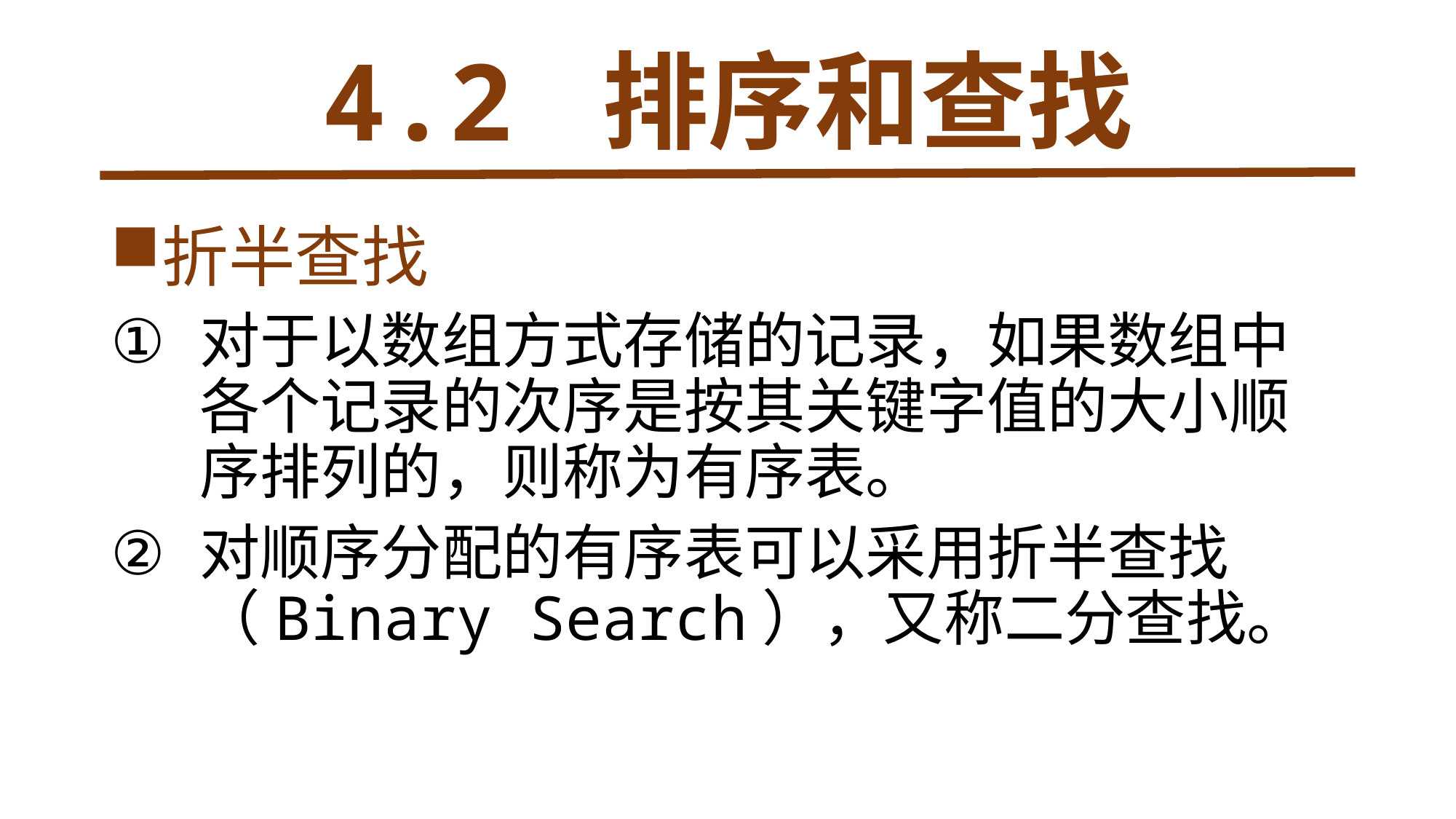

# 4.2 排序和查找
折半查找
对于以数组方式存储的记录，如果数组中各个记录的次序是按其关键字值的大小顺序排列的，则称为有序表。
对顺序分配的有序表可以采用折半查找（Binary Search），又称二分查找。